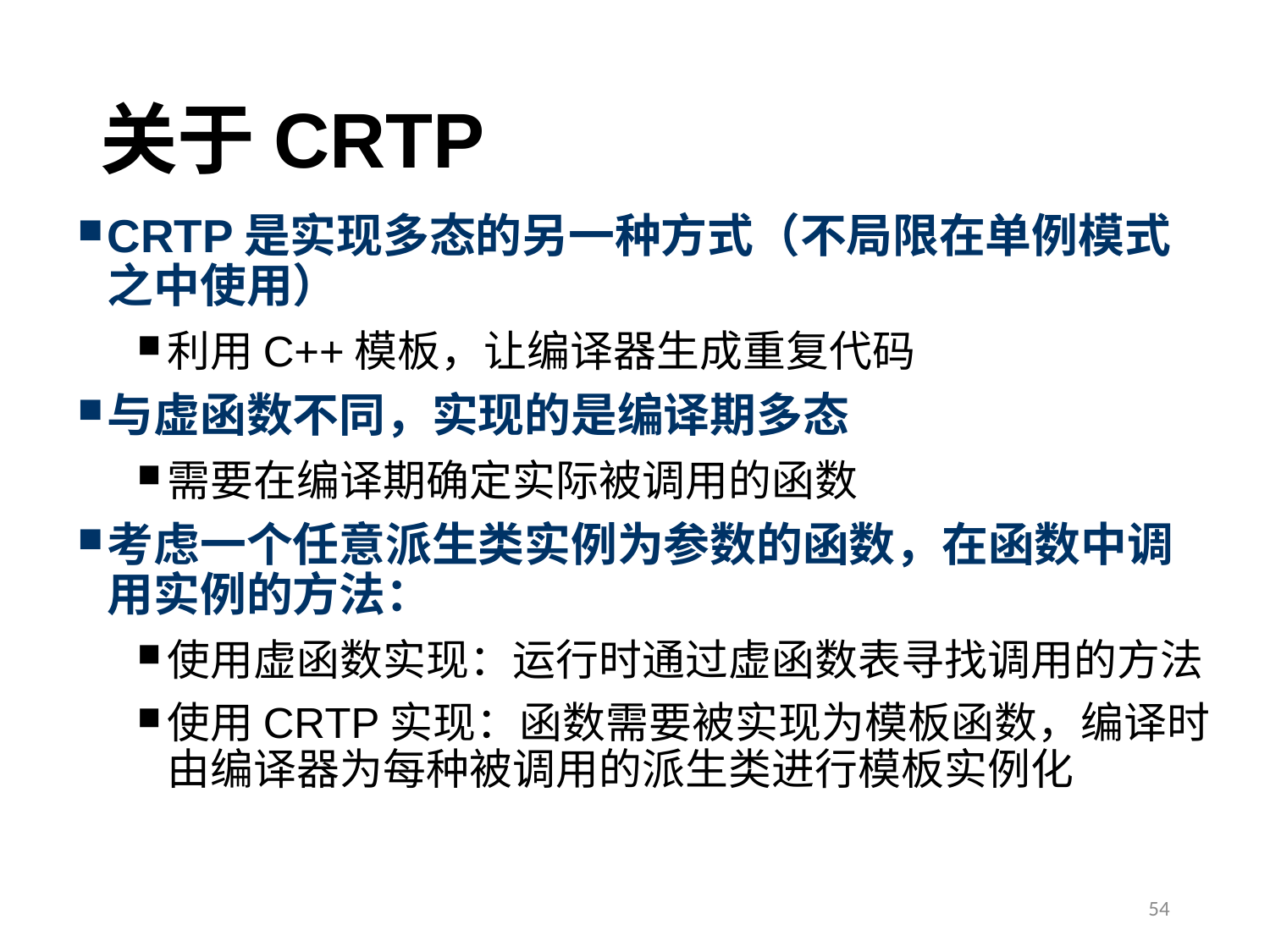

# 关于CRTP
CRTP是实现多态的另一种方式（不局限在单例模式之中使用）
利用C++模板，让编译器生成重复代码
与虚函数不同，实现的是编译期多态
需要在编译期确定实际被调用的函数
考虑一个任意派生类实例为参数的函数，在函数中调用实例的方法：
使用虚函数实现：运行时通过虚函数表寻找调用的方法
使用CRTP实现：函数需要被实现为模板函数，编译时由编译器为每种被调用的派生类进行模板实例化
54